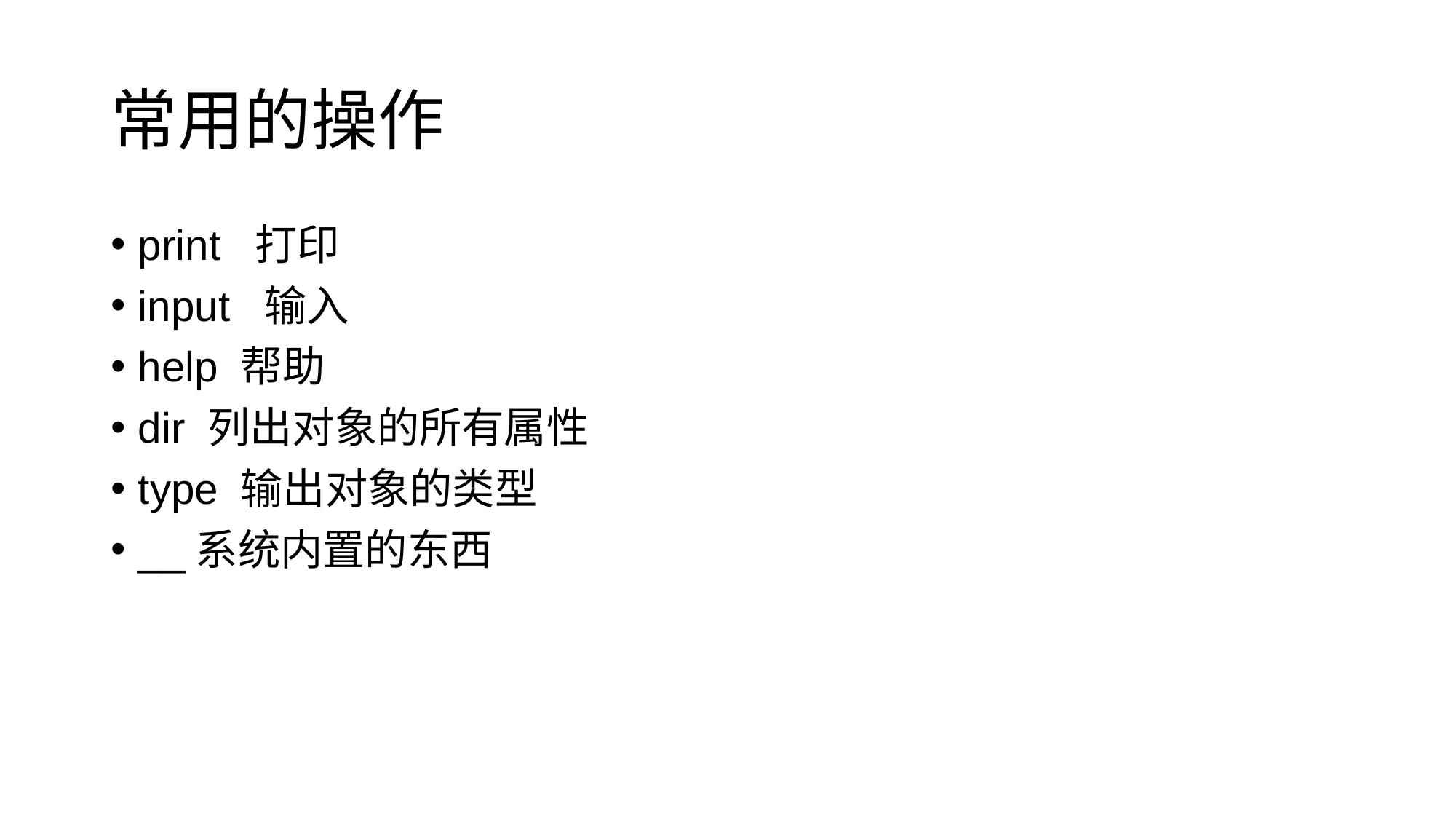

# 常用的操作
print  打印
input  输入
help 帮助
dir 列出对象的所有属性
type 输出对象的类型
__系统内置的东西